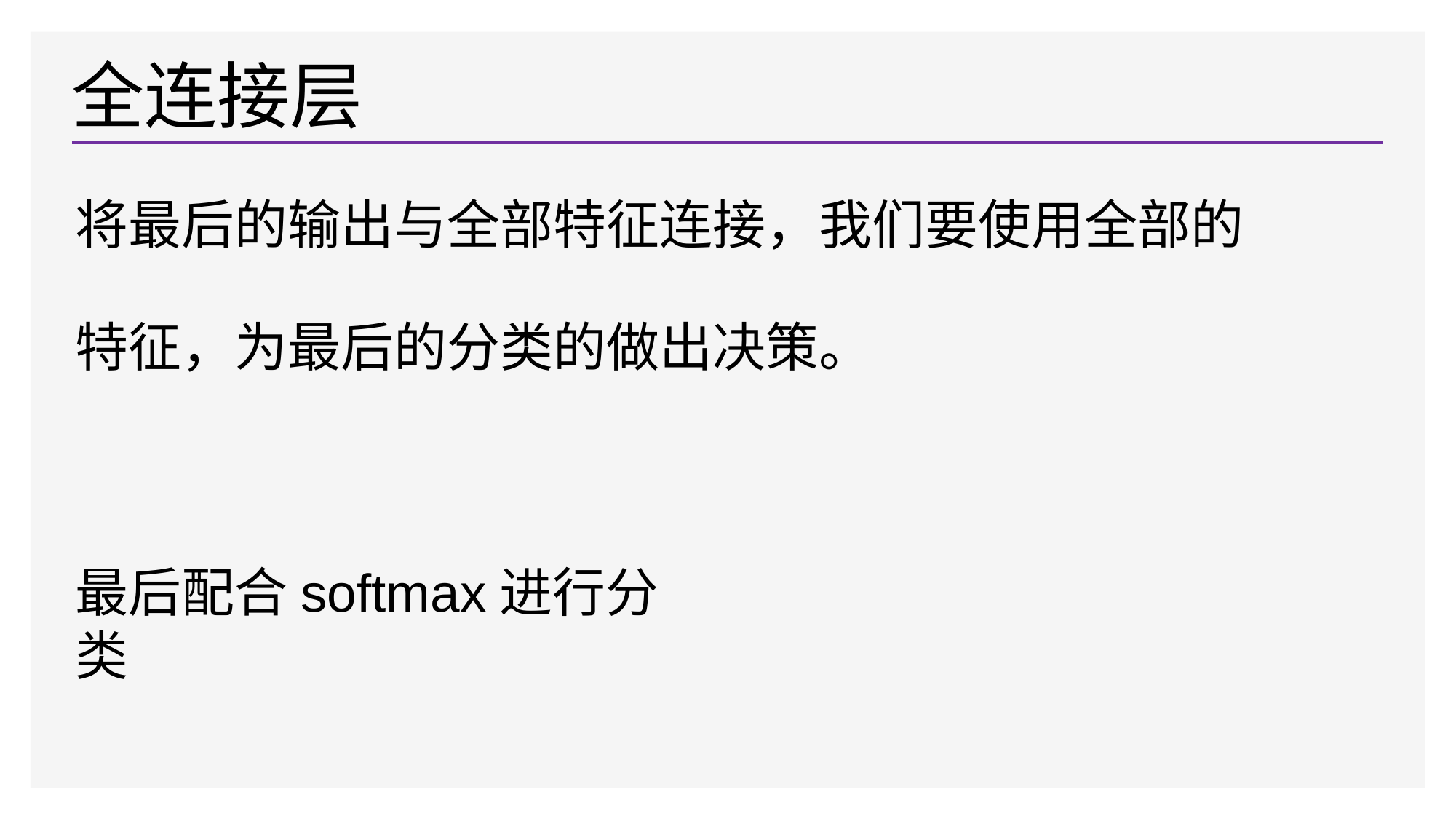

全连接层
将最后的输出与全部特征连接，我们要使用全部的
特征，为最后的分类的做出决策。
最后配合softmax进行分类